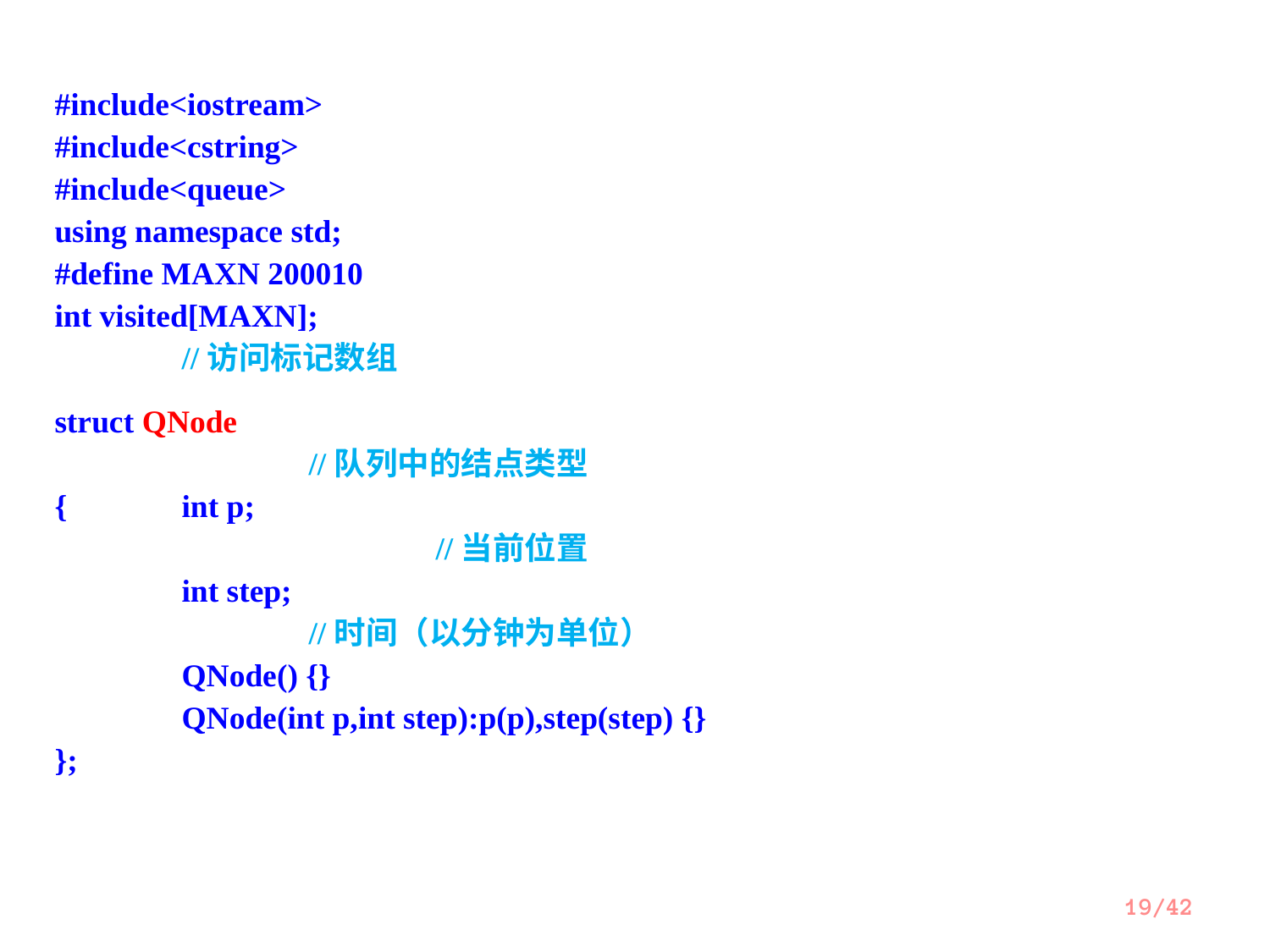

#include<iostream>
#include<cstring>
#include<queue>
using namespace std;
#define MAXN 200010
int visited[MAXN];								//访问标记数组
struct QNode										//队列中的结点类型
{	int p;											//当前位置
	int step;										//时间（以分钟为单位）
	QNode() {}
	QNode(int p,int step):p(p),step(step) {}
};
19/42